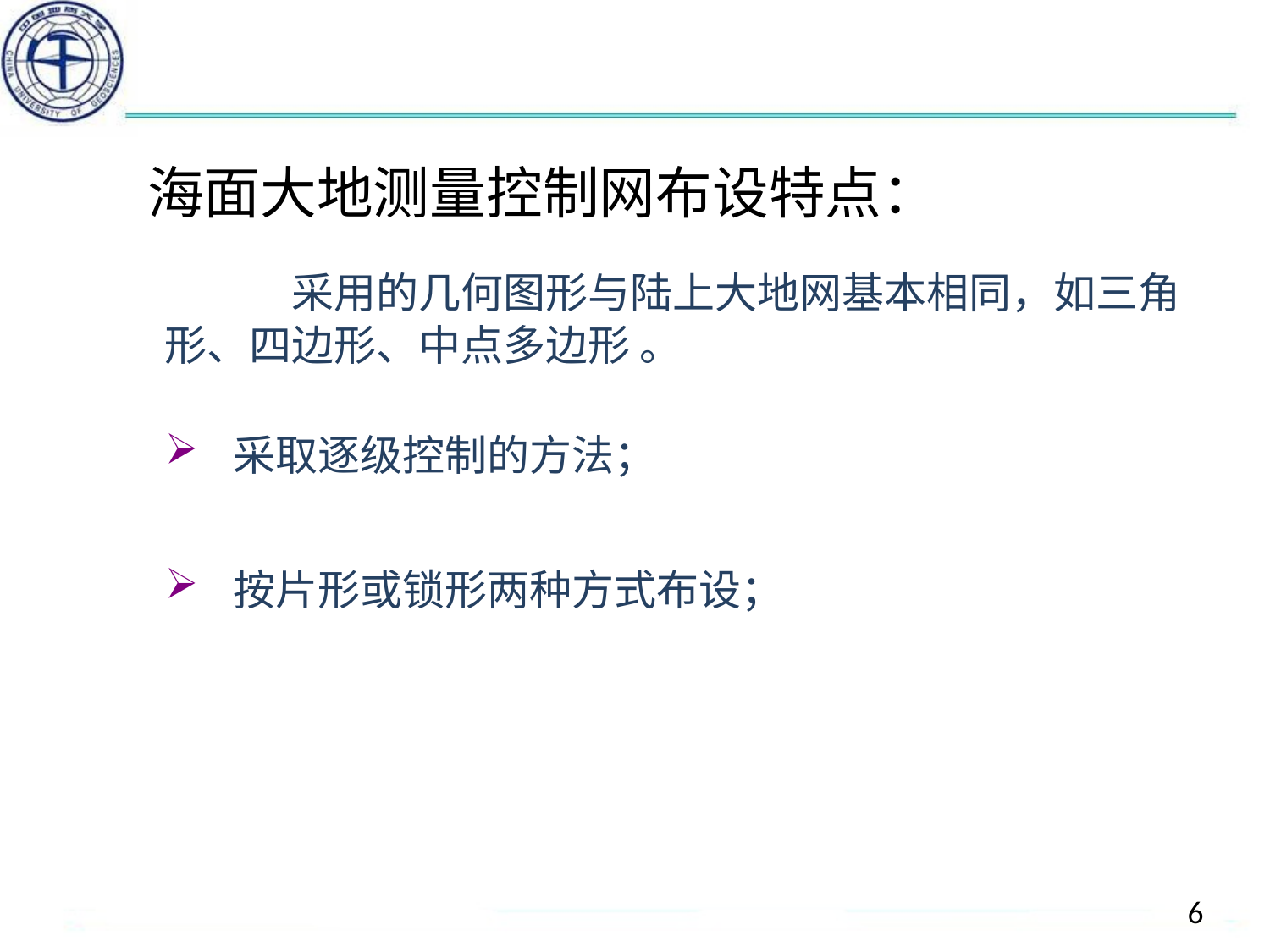

海面大地测量控制网布设特点：
		采用的几何图形与陆上大地网基本相同，如三角形、四边形、中点多边形 。

 采取逐级控制的方法；

 按片形或锁形两种方式布设；
6